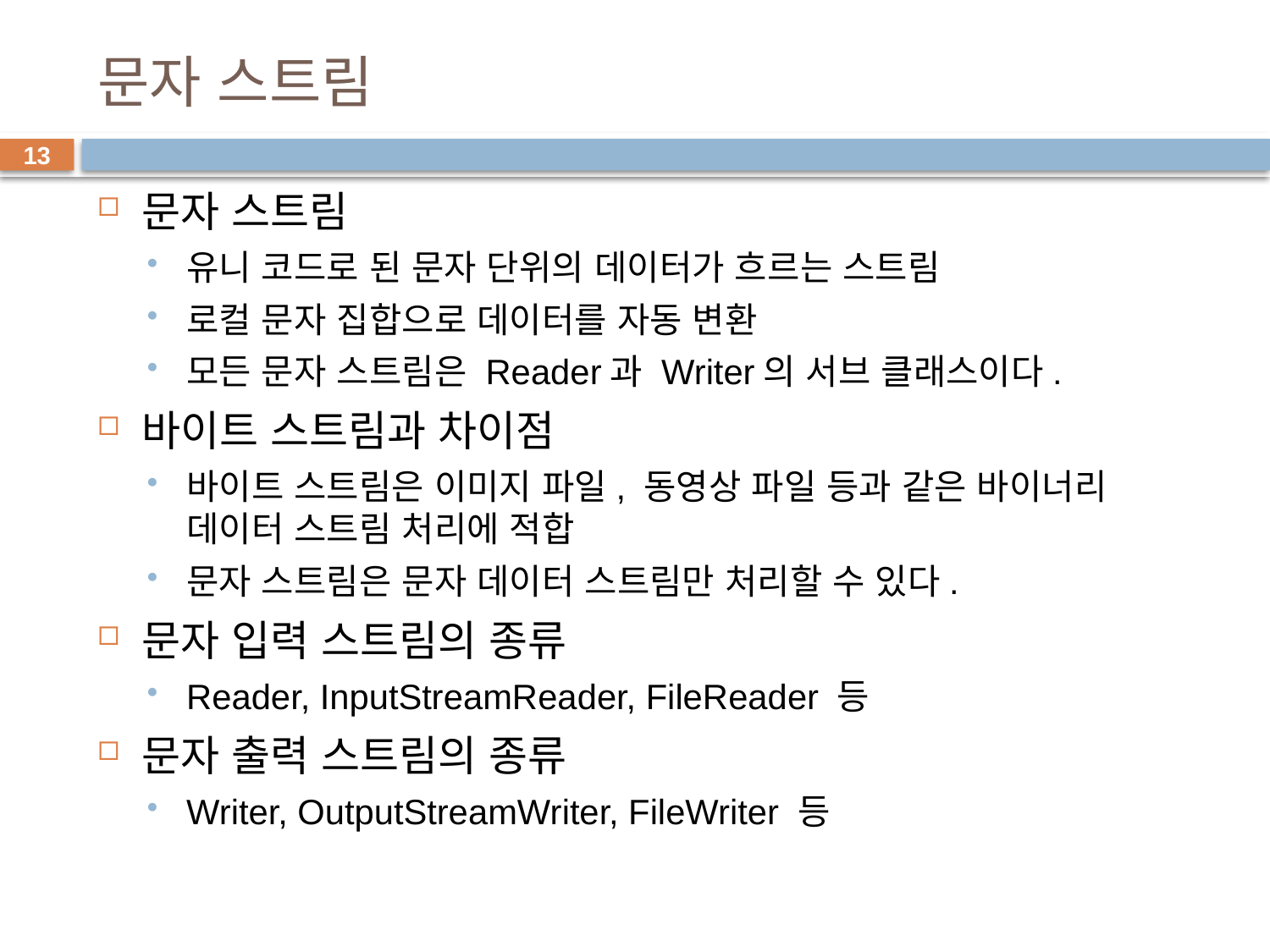

# 문자 스트림
13
문자 스트림
유니 코드로 된 문자 단위의 데이터가 흐르는 스트림
로컬 문자 집합으로 데이터를 자동 변환
모든 문자 스트림은 Reader과 Writer의 서브 클래스이다.
바이트 스트림과 차이점
바이트 스트림은 이미지 파일, 동영상 파일 등과 같은 바이너리 데이터 스트림 처리에 적합
문자 스트림은 문자 데이터 스트림만 처리할 수 있다.
문자 입력 스트림의 종류
Reader, InputStreamReader, FileReader 등
문자 출력 스트림의 종류
Writer, OutputStreamWriter, FileWriter 등